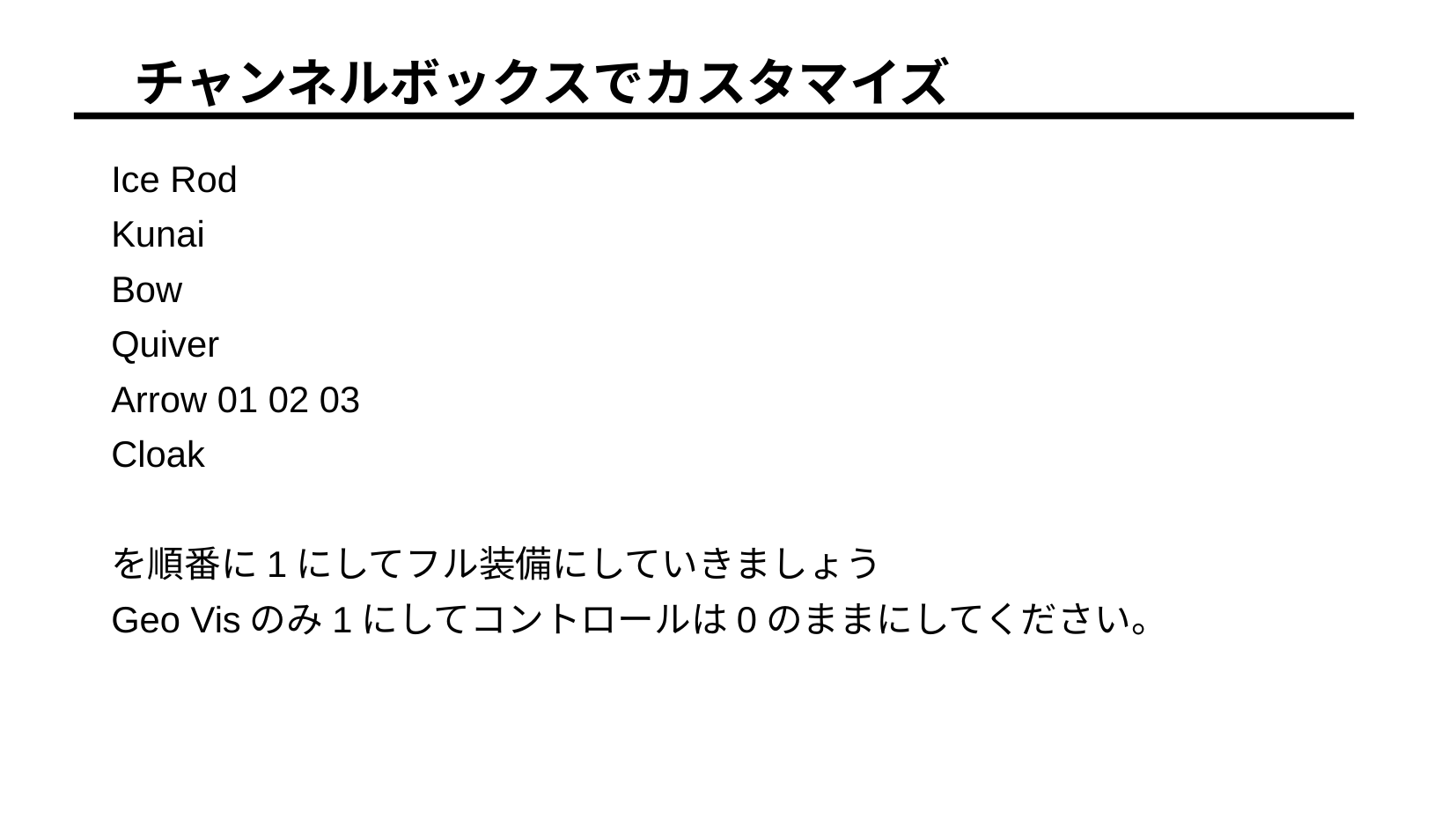

チャンネルボックスでカスタマイズ

Ice Rod
Kunai
Bow
Quiver
Arrow 01 02 03
Cloak

を順番に1にしてフル装備にしていきましょう
Geo Visのみ1にしてコントロールは0のままにしてください。